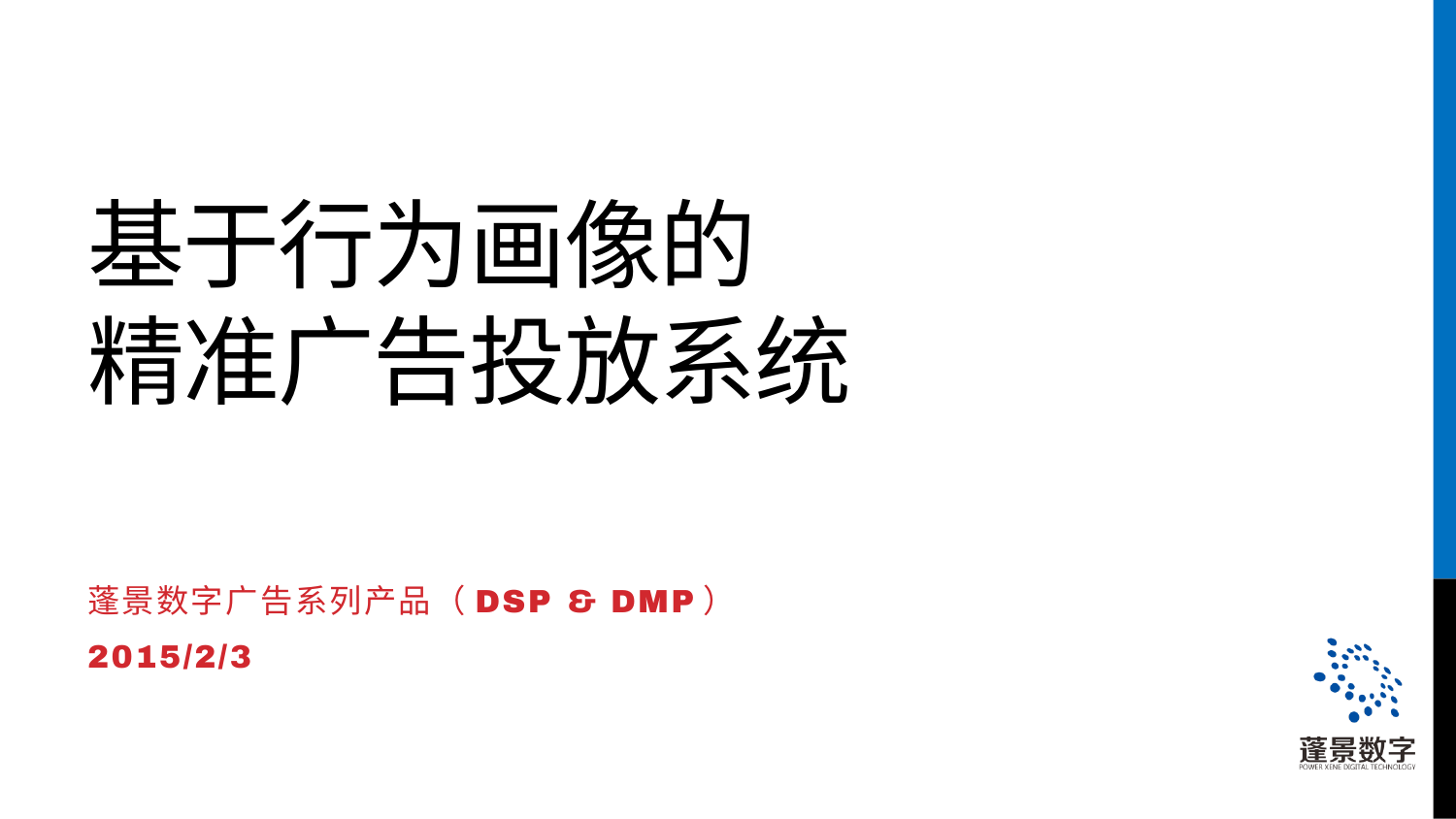

# 基于行为画像的 精准广告投放系统
蓬景数字广告系列产品（DSP & DMP）
2015/2/3